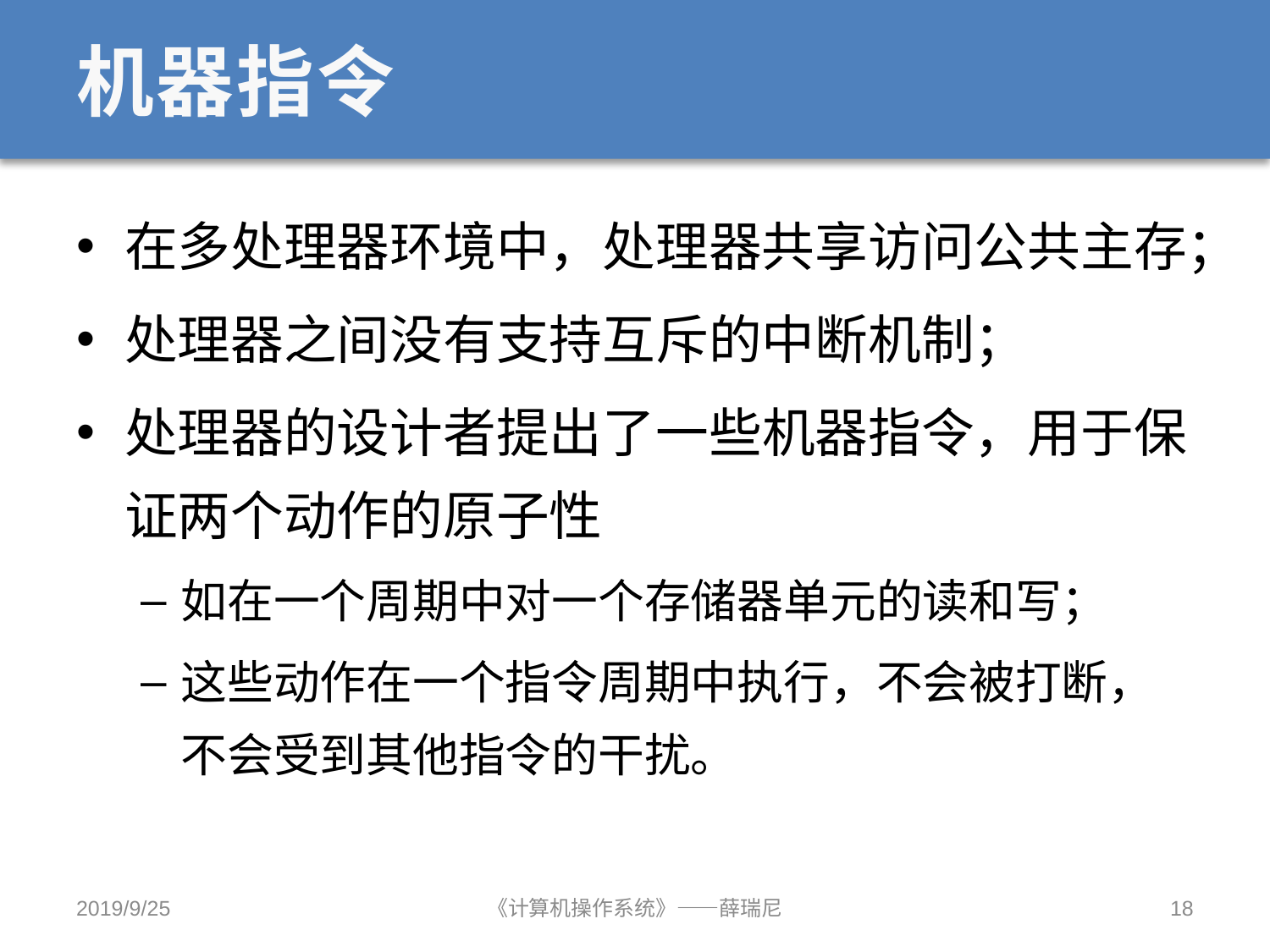

# 机器指令
在多处理器环境中，处理器共享访问公共主存；
处理器之间没有支持互斥的中断机制；
处理器的设计者提出了一些机器指令，用于保证两个动作的原子性
如在一个周期中对一个存储器单元的读和写；
这些动作在一个指令周期中执行，不会被打断，不会受到其他指令的干扰。

2019/9/25
《计算机操作系统》——薛瑞尼
18